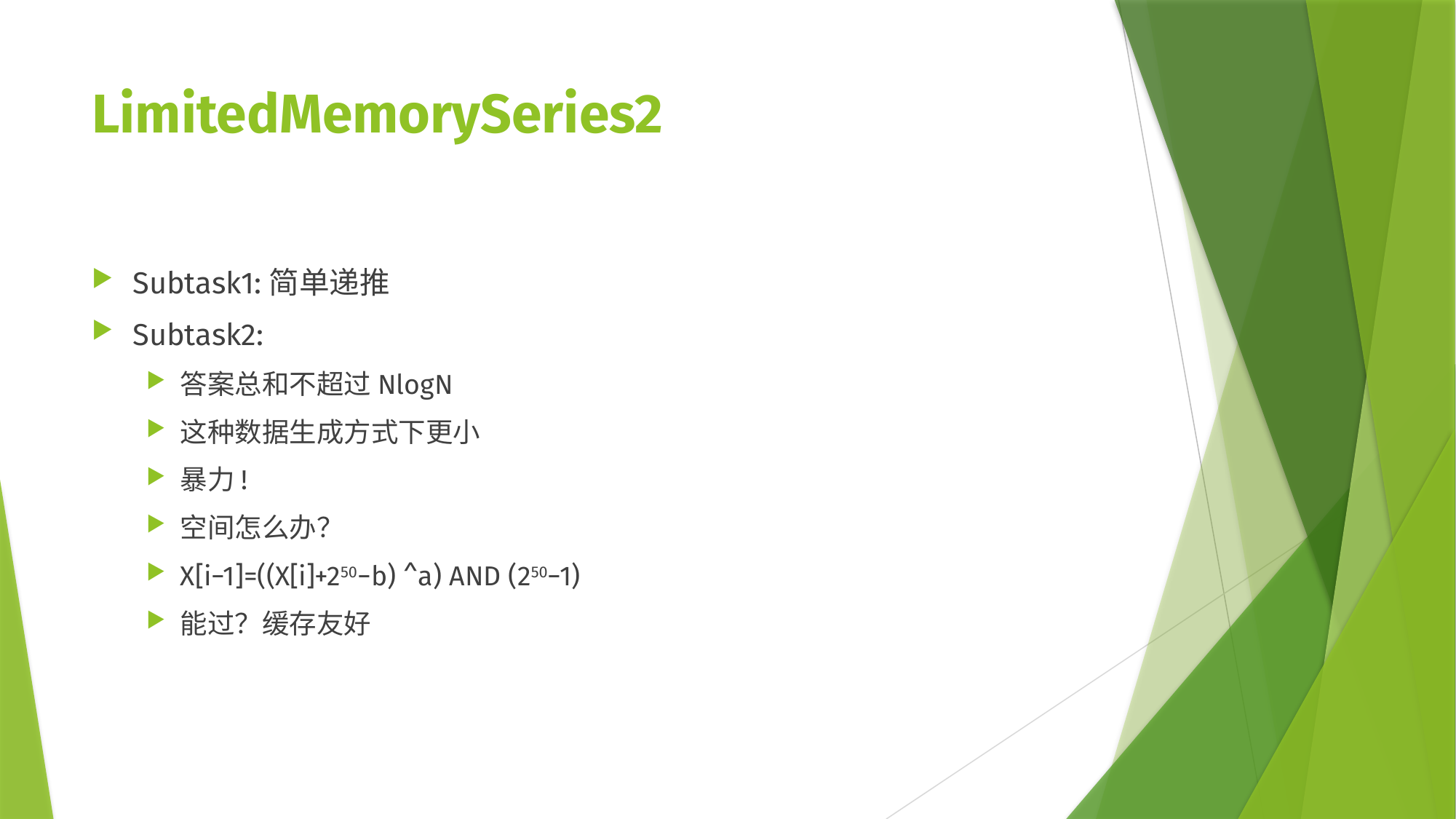

# LimitedMemorySeries2
Subtask1:简单递推
Subtask2:
答案总和不超过NlogN
这种数据生成方式下更小
暴力!
空间怎么办？
X[i−1]=((X[i]+250−b) ^a) AND (250−1)
能过？缓存友好